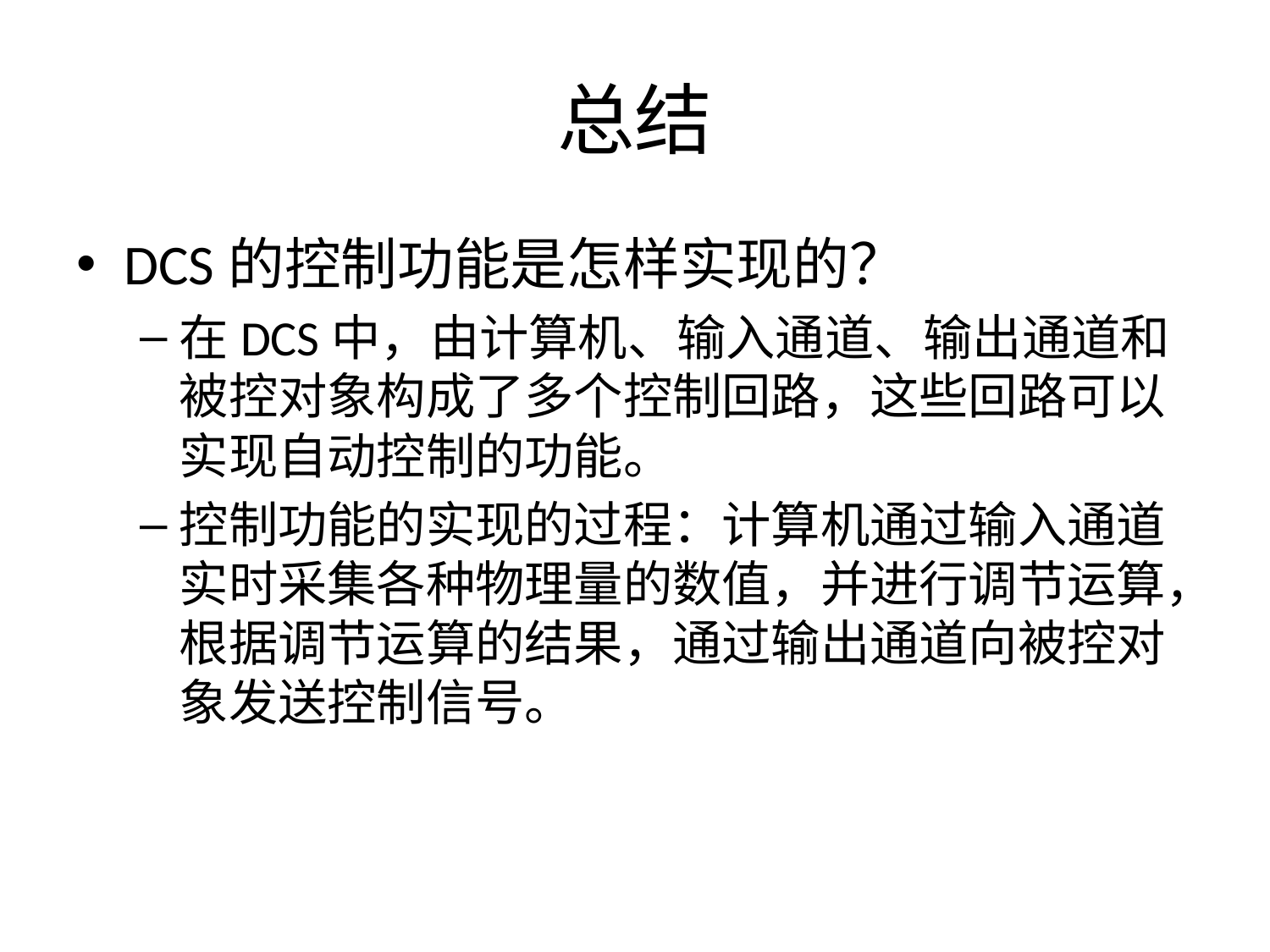

# 总结
DCS的控制功能是怎样实现的？
在DCS中，由计算机、输入通道、输出通道和被控对象构成了多个控制回路，这些回路可以实现自动控制的功能。
控制功能的实现的过程：计算机通过输入通道实时采集各种物理量的数值，并进行调节运算，根据调节运算的结果，通过输出通道向被控对象发送控制信号。